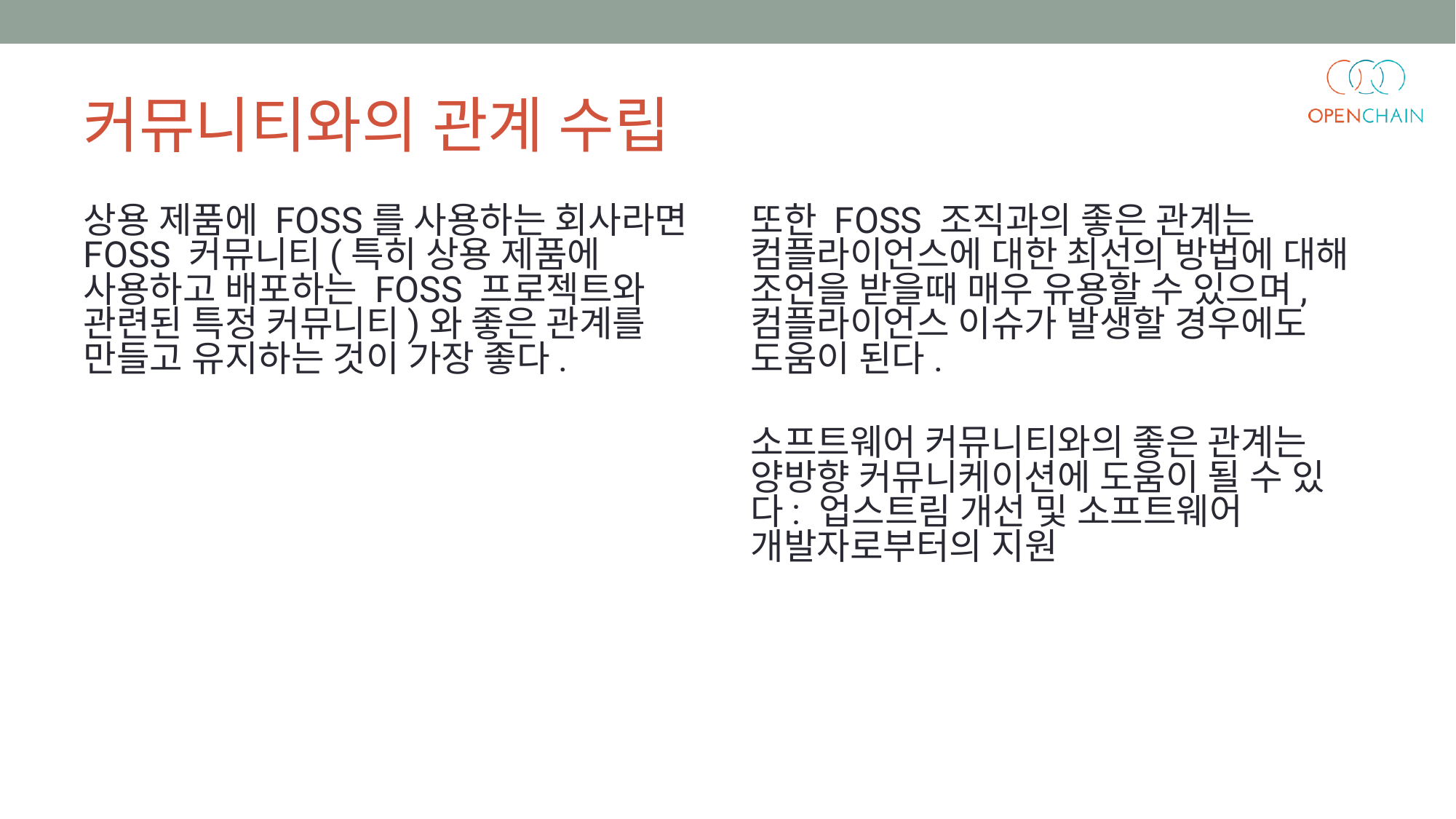

# 커뮤니티와의 관계 수립
상용 제품에 FOSS를 사용하는 회사라면 FOSS 커뮤니티(특히 상용 제품에 사용하고 배포하는 FOSS 프로젝트와 관련된 특정 커뮤니티)와 좋은 관계를 만들고 유지하는 것이 가장 좋다.

또한 FOSS 조직과의 좋은 관계는 컴플라이언스에 대한 최선의 방법에 대해 조언을 받을때 매우 유용할 수 있으며, 컴플라이언스 이슈가 발생할 경우에도 도움이 된다.

소프트웨어 커뮤니티와의 좋은 관계는 양방향 커뮤니케이션에 도움이 될 수 있다: 업스트림 개선 및 소프트웨어 개발자로부터의 지원